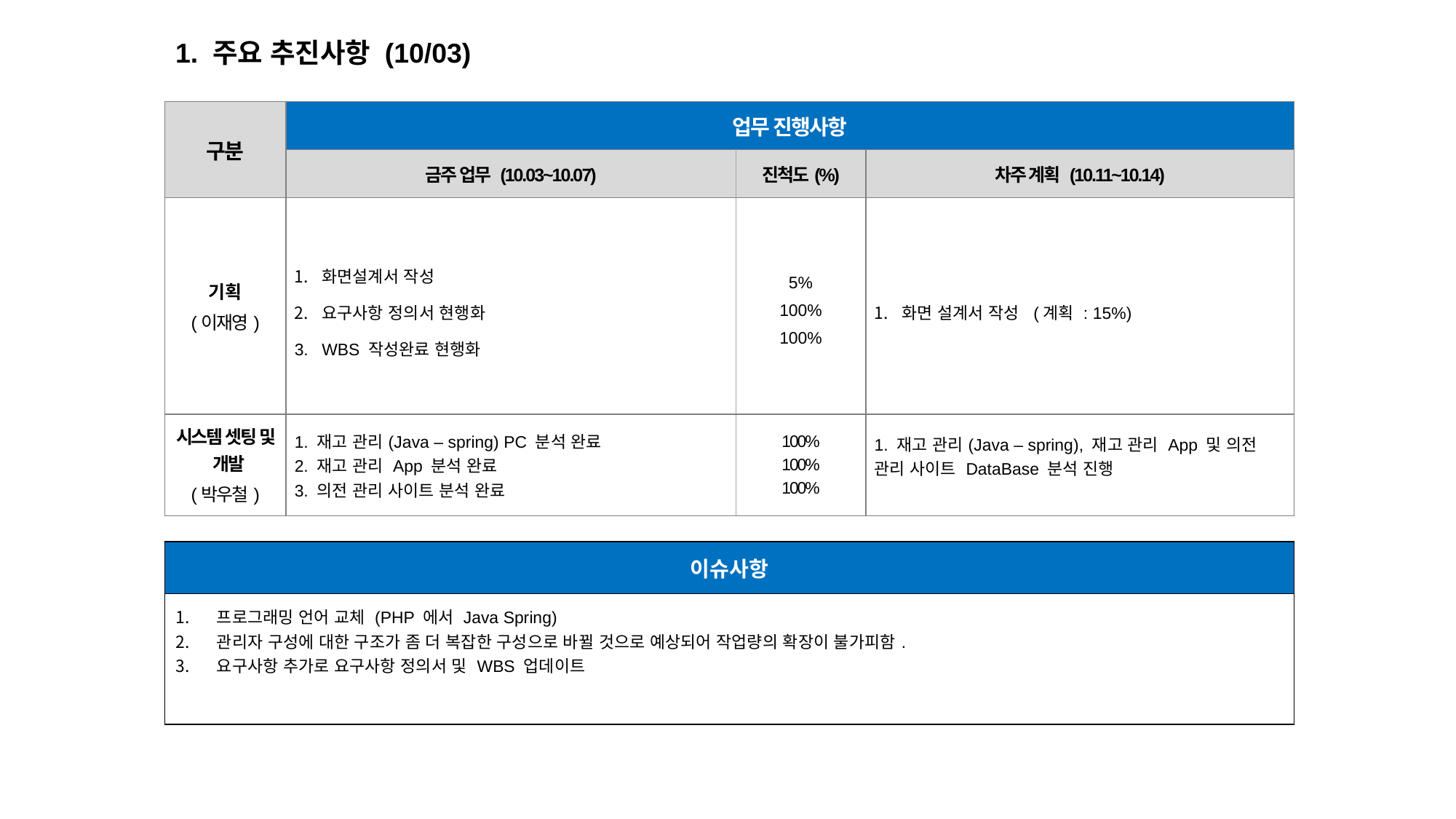

1. 주요 추진사항 (10/03)
| 구분 | 업무 진행사항 |  |  |
| --- | --- | --- | --- |
|  | 금주 업무 (10.03~10.07) | 진척도(%) | 차주 계획 (10.11~10.14) |
| 기획 (이재영) | 화면설계서 작성 요구사항 정의서 현행화 WBS 작성완료 현행화 | 5% 100% 100% | 화면 설계서 작성 (계획 : 15%) |
| 시스템 셋팅 및 개발 (박우철) | 1. 재고 관리(Java – spring) PC 분석 완료 2. 재고 관리 App 분석 완료 3. 의전 관리 사이트 분석 완료 | 100% 100% 100% | 1. 재고 관리(Java – spring), 재고 관리 App 및 의전 관리 사이트 DataBase 분석 진행 |
| 이슈사항 |
| --- |
| 프로그래밍 언어 교체 (PHP 에서 Java Spring) 관리자 구성에 대한 구조가 좀 더 복잡한 구성으로 바뀔 것으로 예상되어 작업량의 확장이 불가피함. 요구사항 추가로 요구사항 정의서 및 WBS 업데이트 |